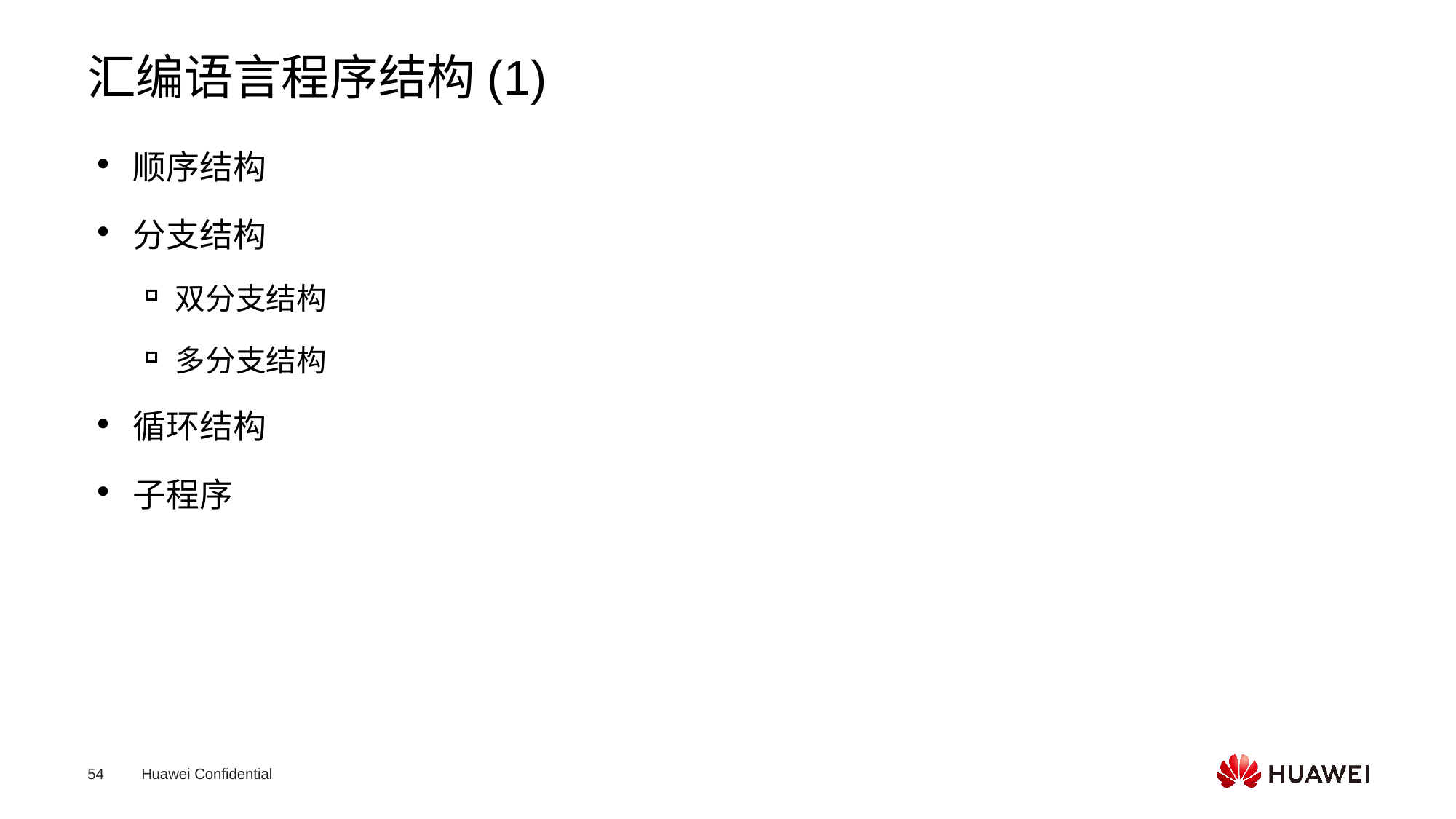

# 汇编语言程序结构(1)
顺序结构
分支结构
双分支结构
多分支结构
循环结构
子程序